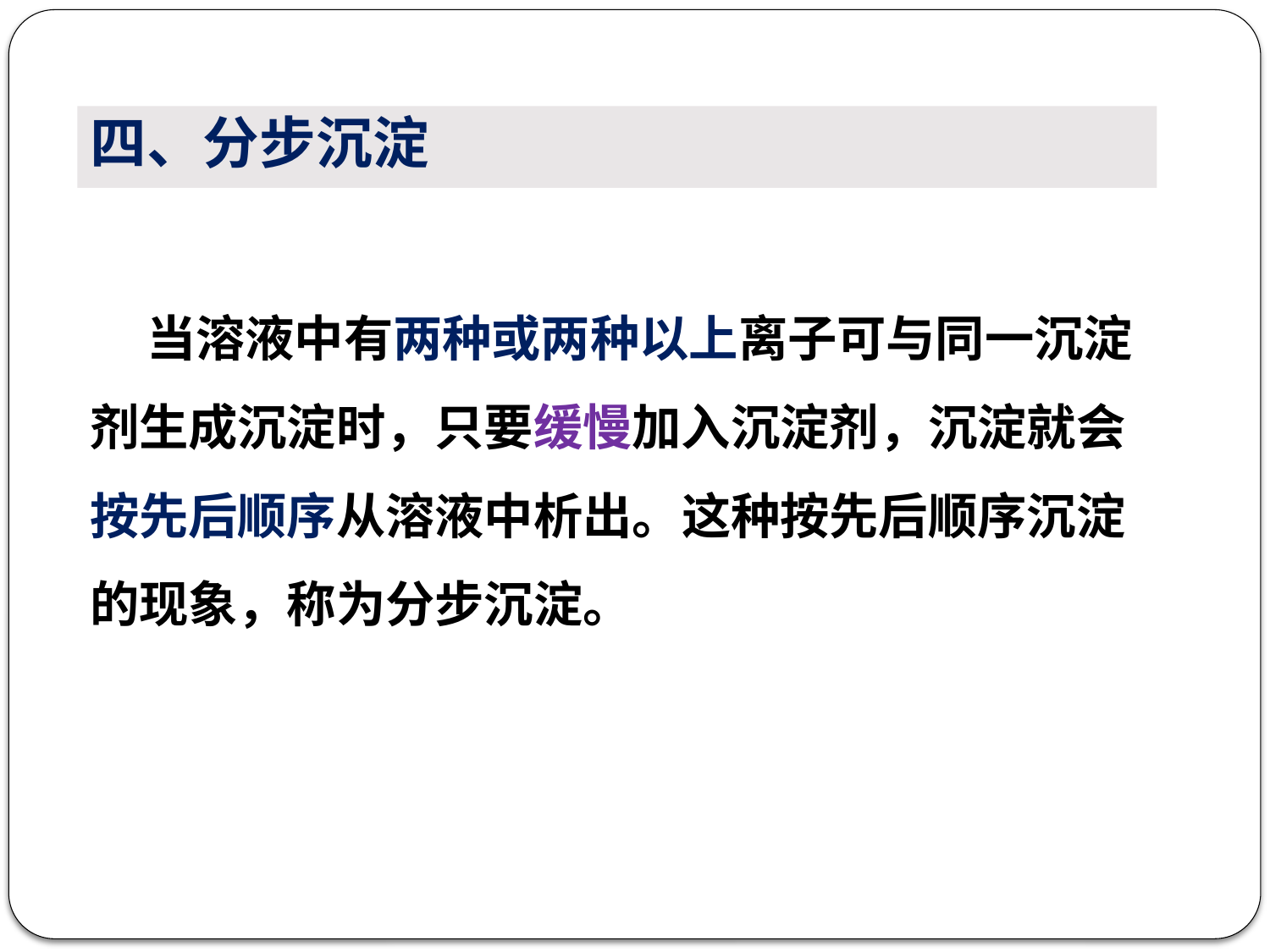

# 四、分步沉淀
    当溶液中有两种或两种以上离子可与同一沉淀剂生成沉淀时，只要缓慢加入沉淀剂，沉淀就会按先后顺序从溶液中析出。这种按先后顺序沉淀的现象，称为分步沉淀。